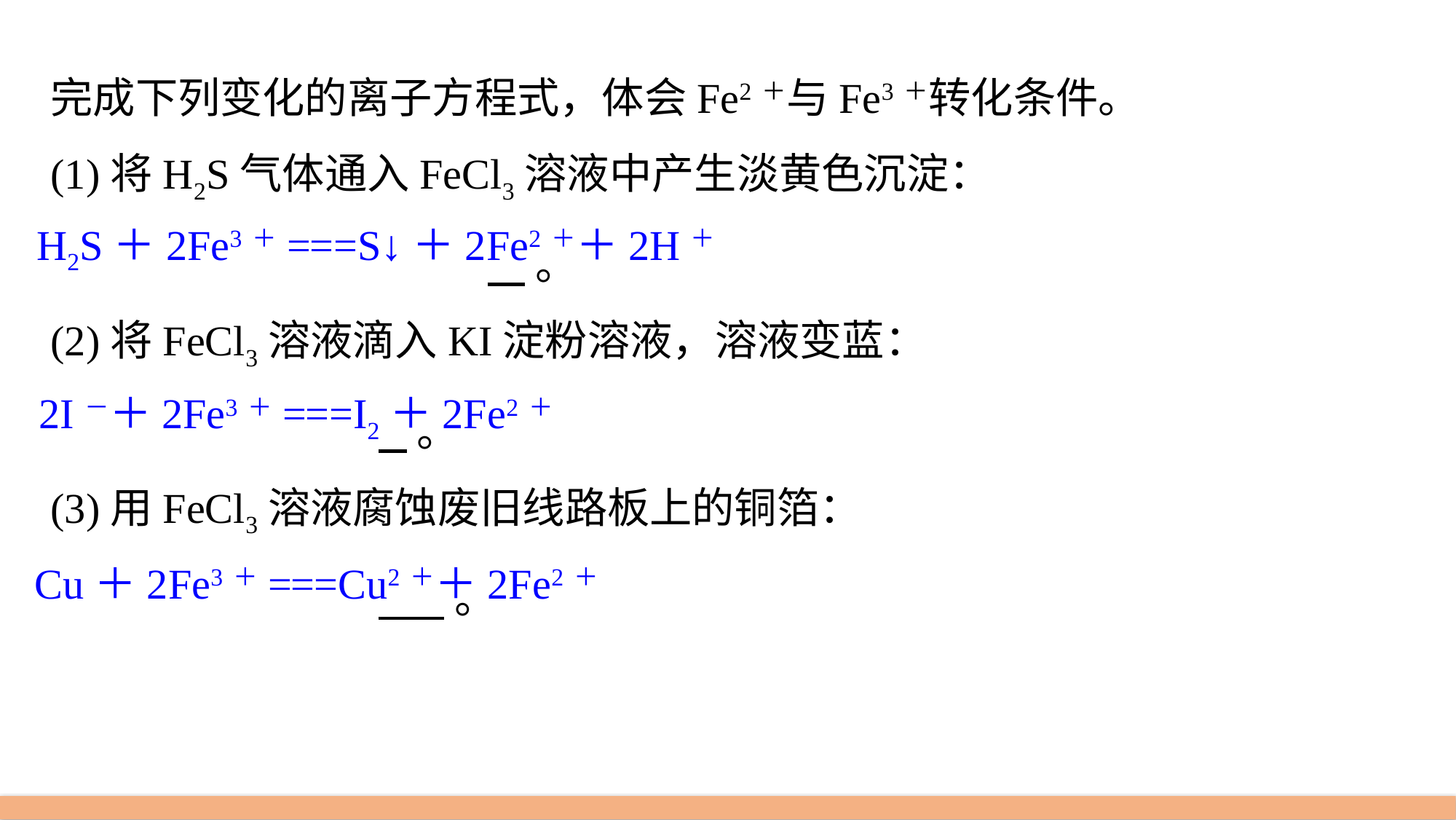

完成下列变化的离子方程式，体会Fe2＋与Fe3＋转化条件。
(1)将H2S气体通入FeCl3溶液中产生淡黄色沉淀：
				    。
(2)将FeCl3溶液滴入KI­淀粉溶液，溶液变蓝：
			   。
(3)用FeCl3溶液腐蚀废旧线路板上的铜箔：
			       。
H2S＋2Fe3＋===S↓＋2Fe2＋＋2H＋
2I－＋2Fe3＋===I2＋2Fe2＋
Cu＋2Fe3＋===Cu2＋＋2Fe2＋